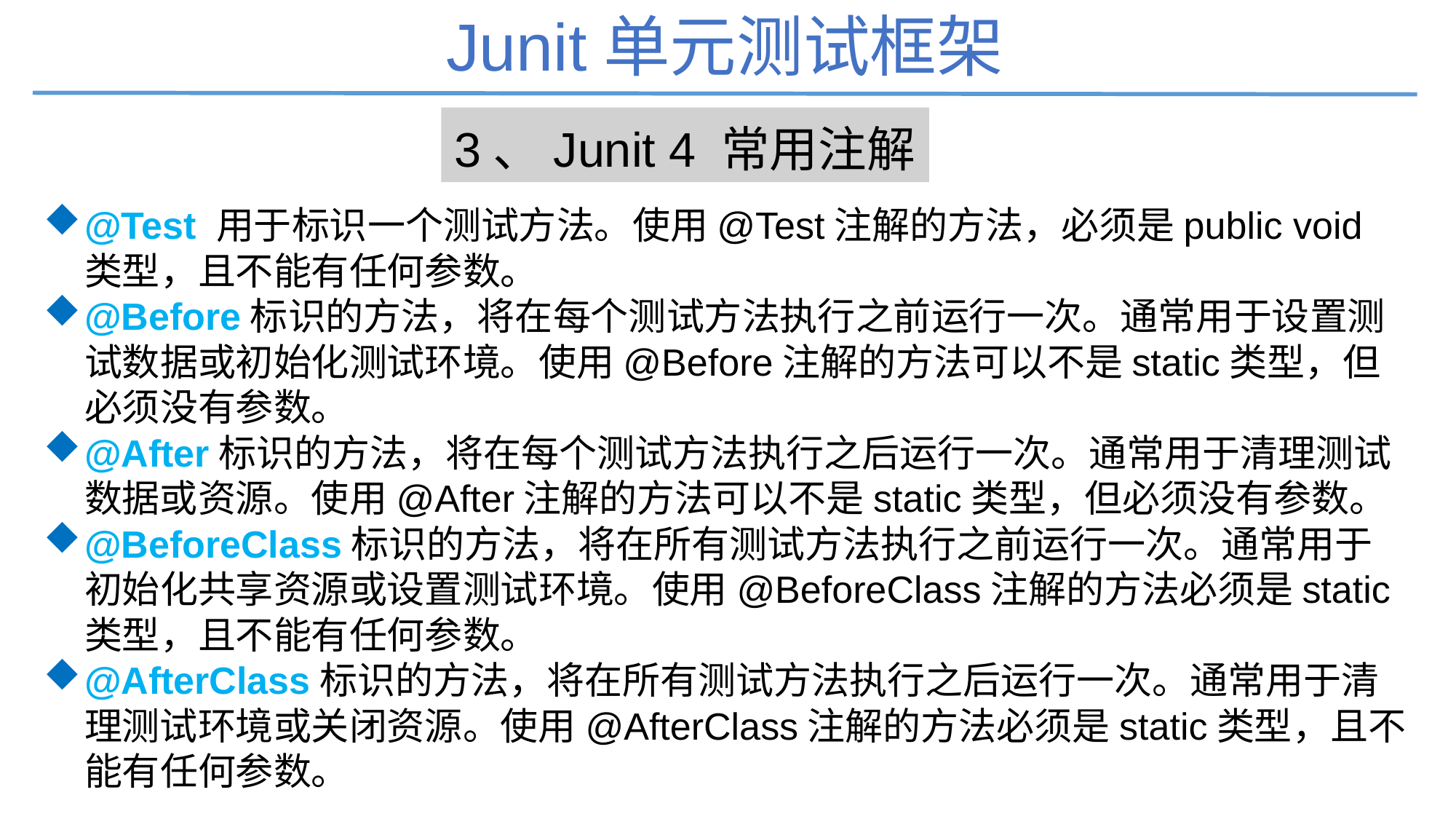

# Junit单元测试框架
3、Junit 4 常用注解
@Test 用于标识一个测试方法。使用@Test注解的方法，必须是public void类型，且不能有任何参数。
@Before标识的方法，将在每个测试方法执行之前运行一次。通常用于设置测试数据或初始化测试环境。使用@Before注解的方法可以不是static类型，但必须没有参数。
@After标识的方法，将在每个测试方法执行之后运行一次。通常用于清理测试数据或资源。使用@After注解的方法可以不是static类型，但必须没有参数。
@BeforeClass标识的方法，将在所有测试方法执行之前运行一次。通常用于初始化共享资源或设置测试环境。使用@BeforeClass注解的方法必须是static类型，且不能有任何参数。
@AfterClass标识的方法，将在所有测试方法执行之后运行一次。通常用于清理测试环境或关闭资源。使用@AfterClass注解的方法必须是static类型，且不能有任何参数。